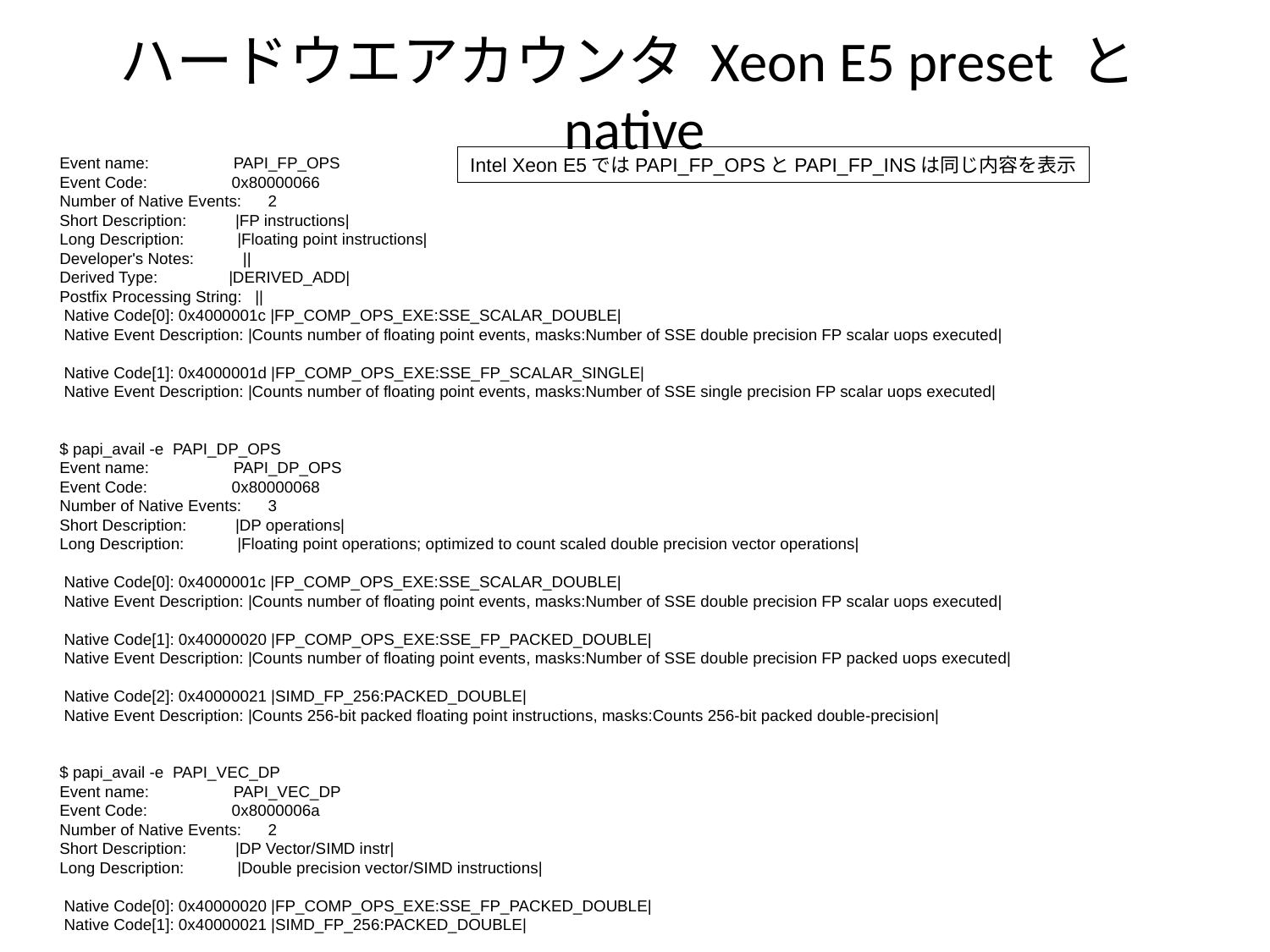

# ハードウエアカウンタ Xeon E5 preset とnative
Event name:                   PAPI_FP_OPS
Event Code:                   0x80000066
Number of Native Events:      2
Short Description:           |FP instructions|
Long Description:            |Floating point instructions|
Developer's Notes:           ||
Derived Type:                |DERIVED_ADD|
Postfix Processing String:   ||
 Native Code[0]: 0x4000001c |FP_COMP_OPS_EXE:SSE_SCALAR_DOUBLE|
 Native Event Description: |Counts number of floating point events, masks:Number of SSE double precision FP scalar uops executed|

 Native Code[1]: 0x4000001d |FP_COMP_OPS_EXE:SSE_FP_SCALAR_SINGLE|
 Native Event Description: |Counts number of floating point events, masks:Number of SSE single precision FP scalar uops executed|

$ papi_avail -e  PAPI_DP_OPS
Event name:                   PAPI_DP_OPS
Event Code:                   0x80000068
Number of Native Events:      3
Short Description:           |DP operations|
Long Description:            |Floating point operations; optimized to count scaled double precision vector operations|

 Native Code[0]: 0x4000001c |FP_COMP_OPS_EXE:SSE_SCALAR_DOUBLE|
 Native Event Description: |Counts number of floating point events, masks:Number of SSE double precision FP scalar uops executed|

 Native Code[1]: 0x40000020 |FP_COMP_OPS_EXE:SSE_FP_PACKED_DOUBLE|
 Native Event Description: |Counts number of floating point events, masks:Number of SSE double precision FP packed uops executed|

 Native Code[2]: 0x40000021 |SIMD_FP_256:PACKED_DOUBLE|
 Native Event Description: |Counts 256-bit packed floating point instructions, masks:Counts 256-bit packed double-precision|

$ papi_avail -e  PAPI_VEC_DP
Event name:                   PAPI_VEC_DP
Event Code:                   0x8000006a
Number of Native Events:      2
Short Description:           |DP Vector/SIMD instr|
Long Description:            |Double precision vector/SIMD instructions|

 Native Code[0]: 0x40000020 |FP_COMP_OPS_EXE:SSE_FP_PACKED_DOUBLE|
 Native Code[1]: 0x40000021 |SIMD_FP_256:PACKED_DOUBLE|
Intel Xeon E5ではPAPI_FP_OPSとPAPI_FP_INSは同じ内容を表示